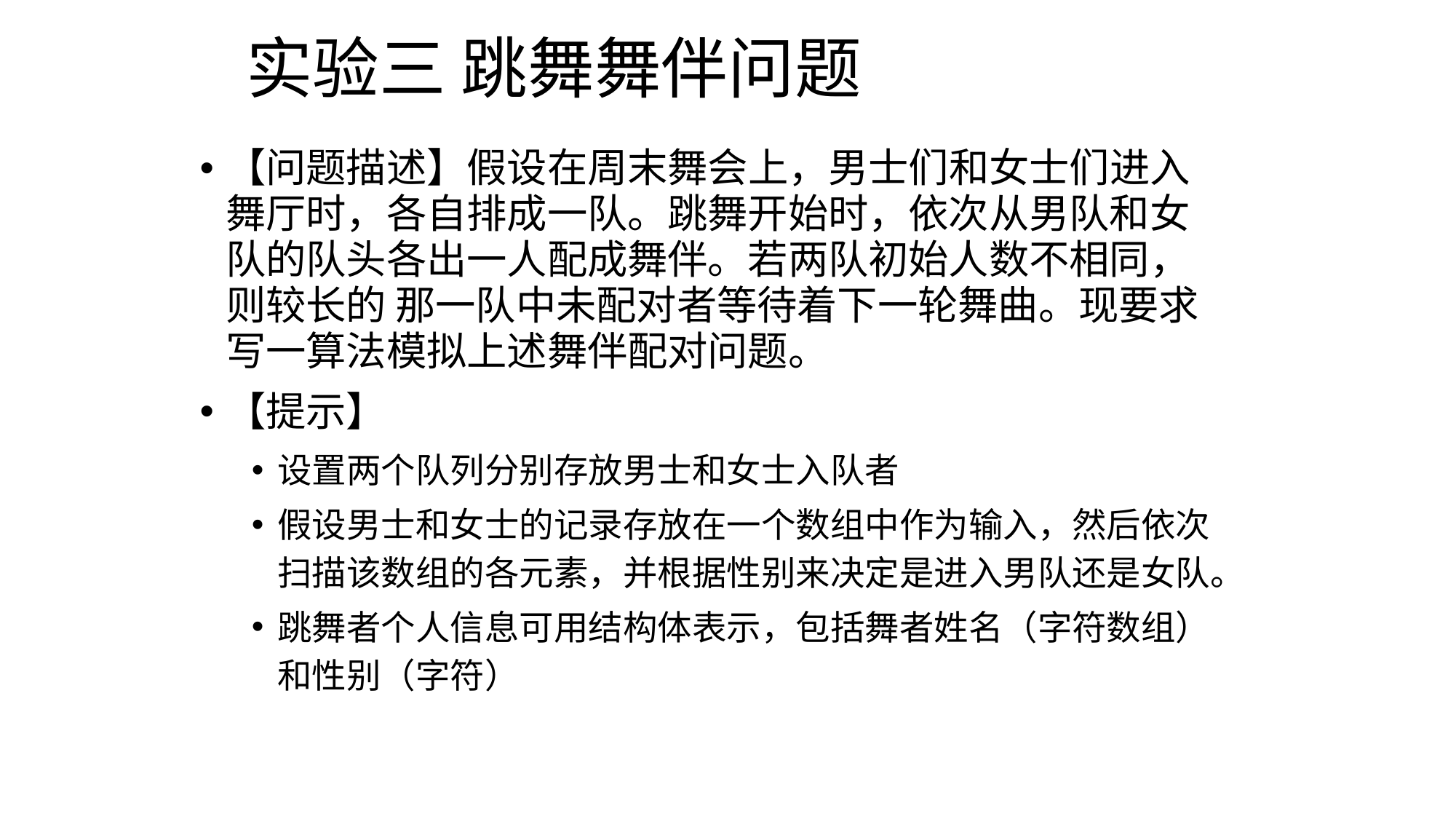

# 实验三 跳舞舞伴问题
【问题描述】假设在周末舞会上，男士们和女士们进入舞厅时，各自排成一队。跳舞开始时，依次从男队和女队的队头各出一人配成舞伴。若两队初始人数不相同，则较长的 那一队中未配对者等待着下一轮舞曲。现要求写一算法模拟上述舞伴配对问题。
【提示】
设置两个队列分别存放男士和女士入队者
假设男士和女士的记录存放在一个数组中作为输入，然后依次扫描该数组的各元素，并根据性别来决定是进入男队还是女队。
跳舞者个人信息可用结构体表示，包括舞者姓名（字符数组）和性别（字符）